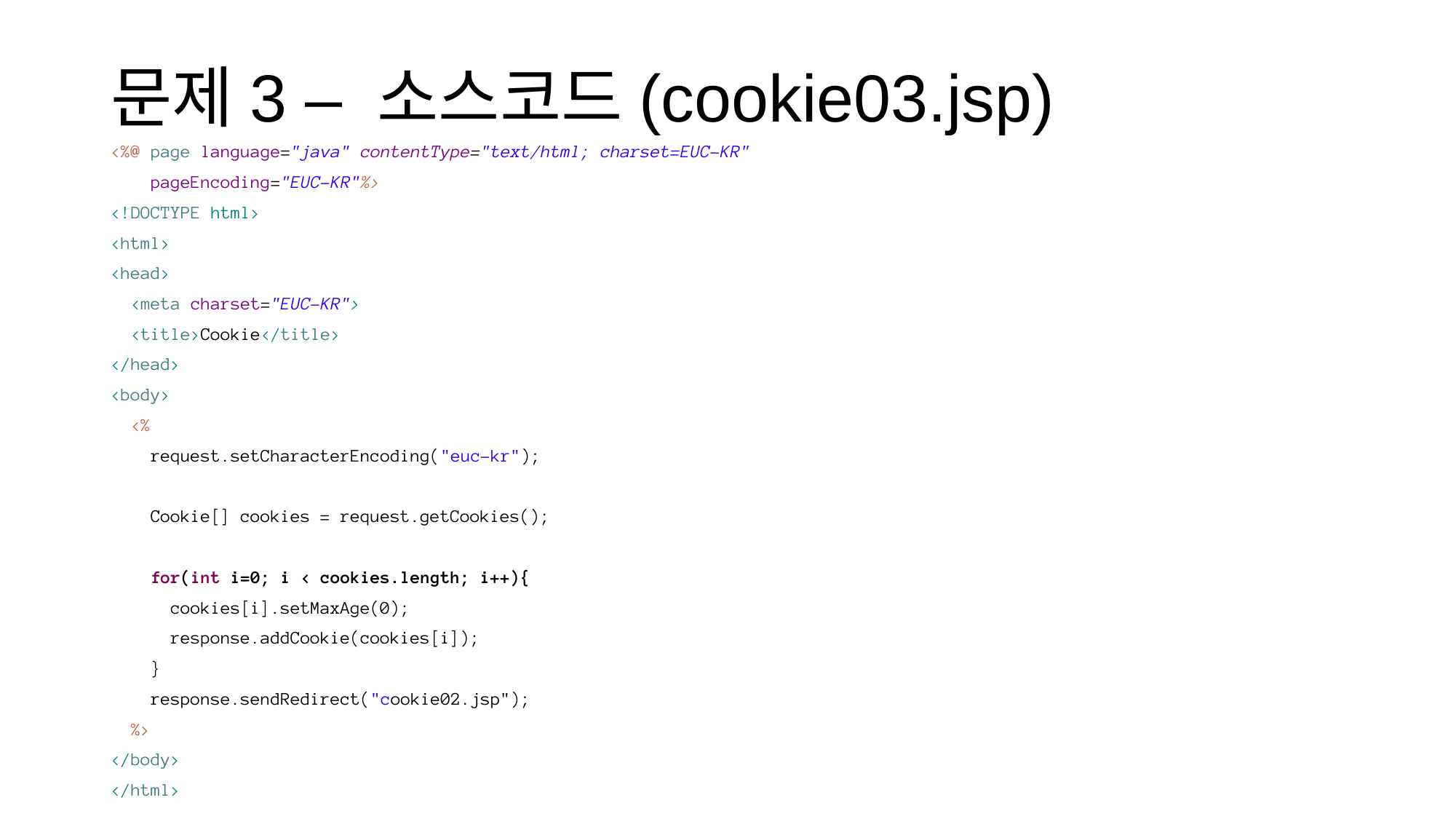

# 문제3 – 소스코드(cookie03.jsp)
<%@ page language="java" contentType="text/html; charset=EUC-KR"
    pageEncoding="EUC-KR"%>
<!DOCTYPE html>
<html>
<head>
  <meta charset="EUC-KR">
  <title>Cookie</title>
</head>
<body>
  <%
    request.setCharacterEncoding("euc-kr");

    Cookie[] cookies = request.getCookies();

    for(int i=0; i < cookies.length; i++){
      cookies[i].setMaxAge(0);
      response.addCookie(cookies[i]);
    }
    response.sendRedirect("cookie02.jsp");
  %>
</body>
</html>